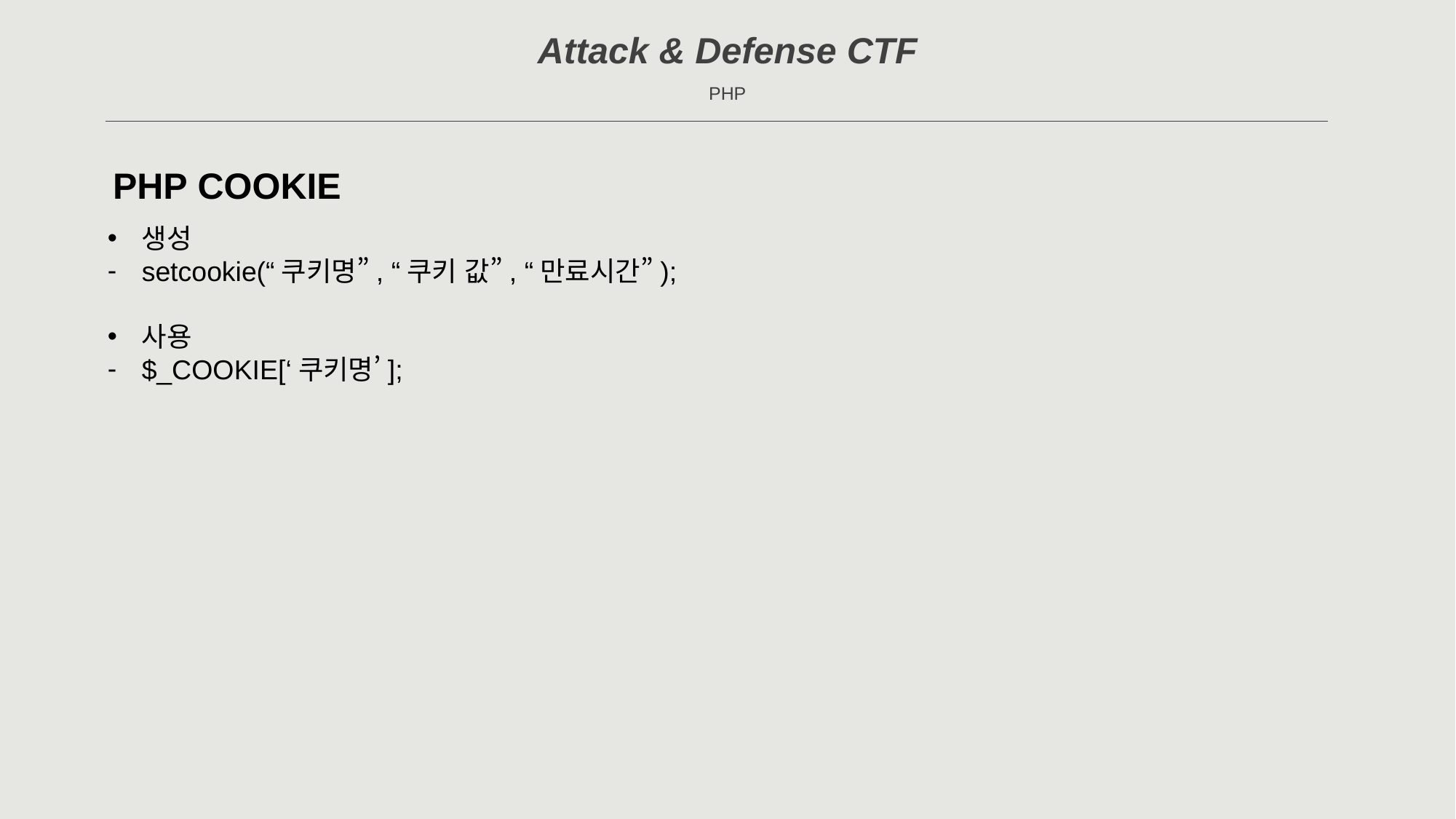

Attack & Defense CTF
PHP
PHP COOKIE
생성
setcookie(“쿠키명”, “쿠키 값”, “만료시간”);
사용
$_COOKIE[‘쿠키명’];